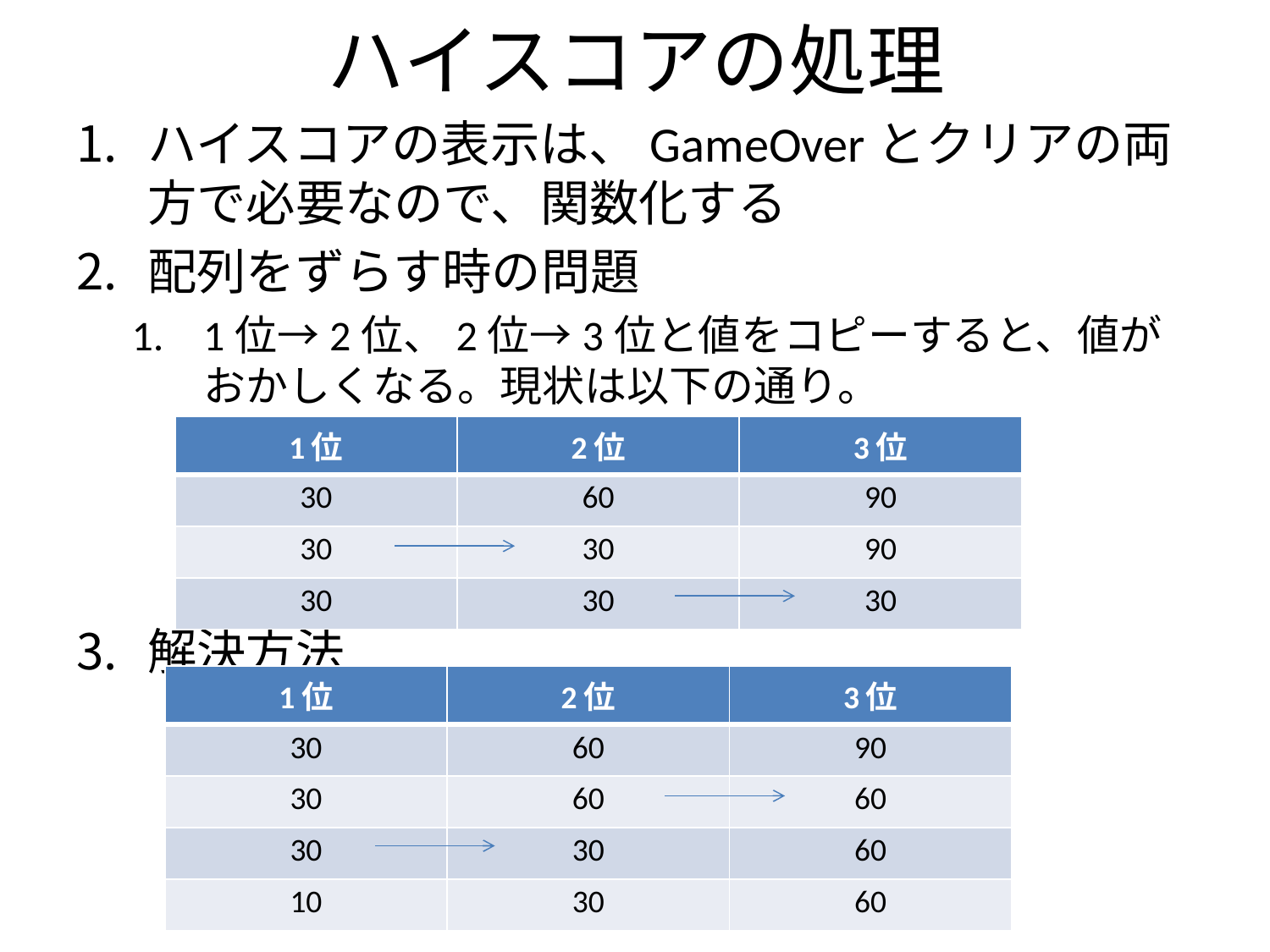

# ハイスコアの処理
ハイスコアの表示は、GameOverとクリアの両方で必要なので、関数化する
配列をずらす時の問題
1位→2位、2位→3位と値をコピーすると、値がおかしくなる。現状は以下の通り。

解決方法

| 1位 | 2位 | 3位 |
| --- | --- | --- |
| 30 | 60 | 90 |
| 30 | 30 | 90 |
| 30 | 30 | 30 |
| 1位 | 2位 | 3位 |
| --- | --- | --- |
| 30 | 60 | 90 |
| 30 | 60 | 60 |
| 30 | 30 | 60 |
| 10 | 30 | 60 |